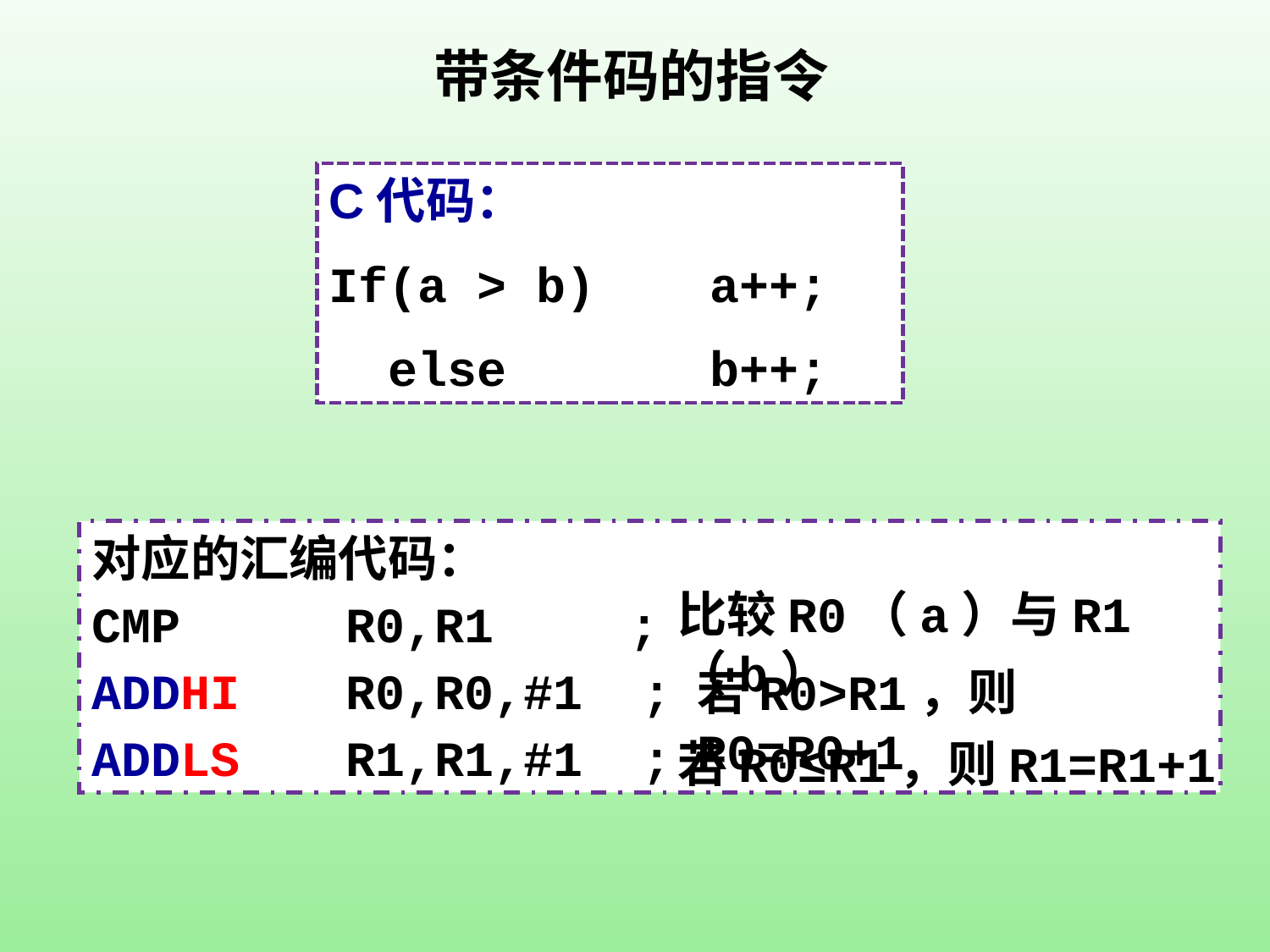

# 带条件码的指令
C代码：
If(a > b)	a++;
  else		b++;
对应的汇编代码：
CMP		R0,R1	 ;
ADDHI	R0,R0,#1  ;
ADDLS	R1,R1,#1  ;
比较R0（a）与R1（b）
若R0>R1，则R0=R0+1
若R0≤R1，则R1=R1+1